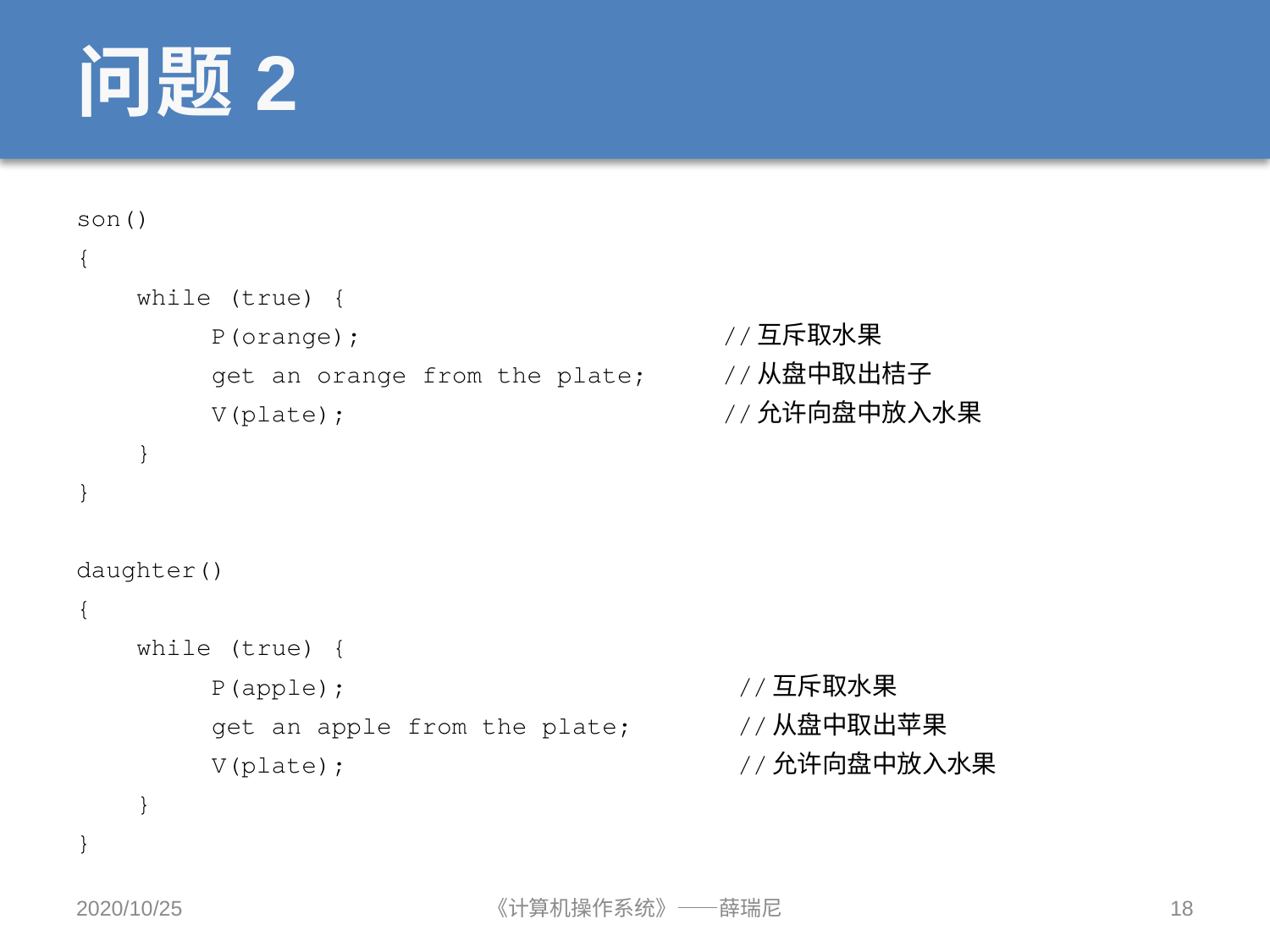

# 问题2
son()
{
    while (true) {
         P(orange);                        //互斥取水果
         get an orange from the plate;     //从盘中取出桔子
         V(plate);                         //允许向盘中放入水果
    }
}

daughter()
{
    while (true) {
         P(apple);                          //互斥取水果
         get an apple from the plate;       //从盘中取出苹果
         V(plate);                          //允许向盘中放入水果
    }
}

2020/10/25
《计算机操作系统》——薛瑞尼
18